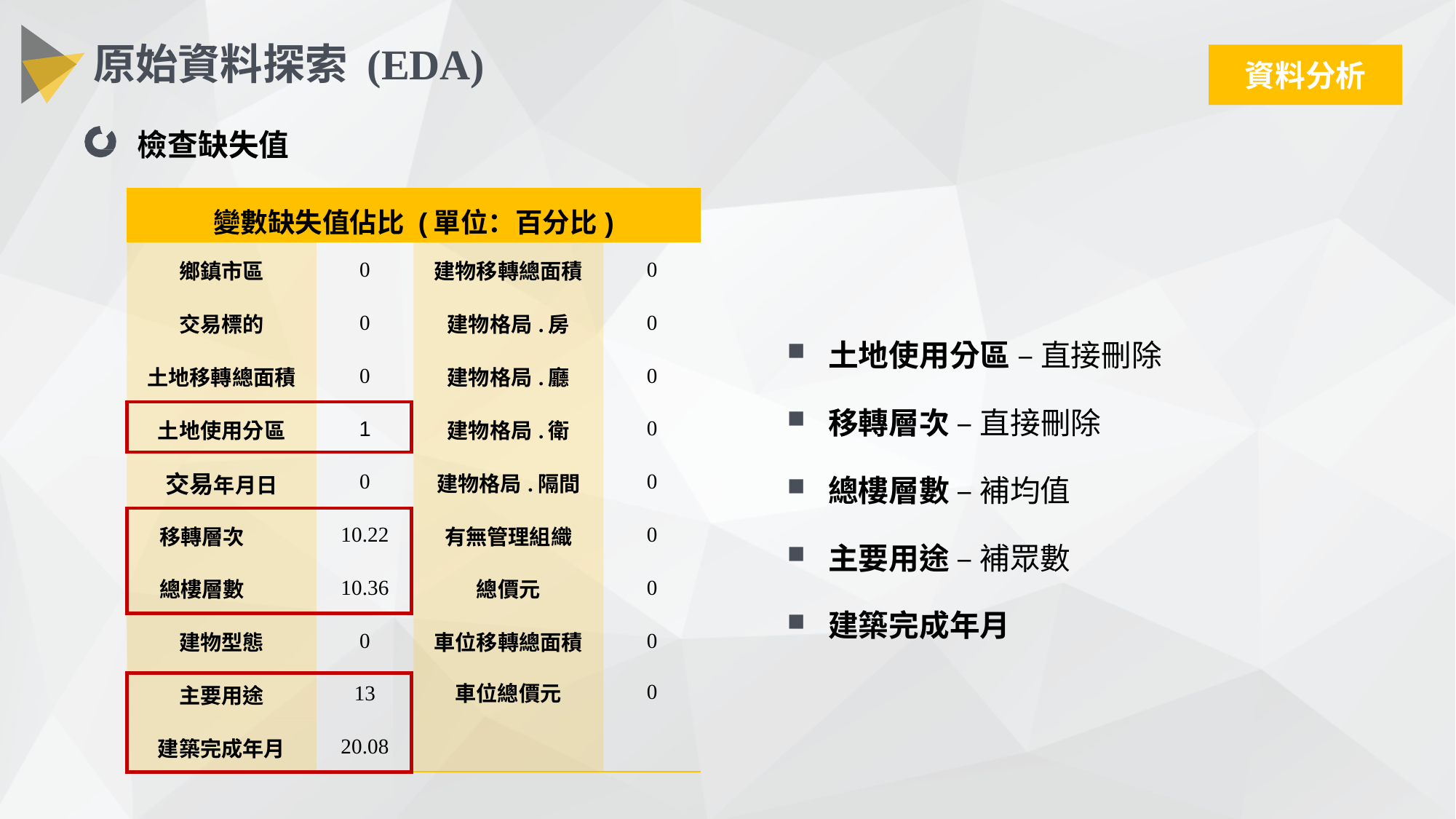

原始資料探索 (EDA)
資料分析
檢查缺失值

| 變數缺失值佔比 (單位：百分比) |  |  |  |
| --- | --- | --- | --- |
| 鄉鎮市區 | 0 | 建物移轉總面積 | 0 |
| 交易標的 | 0 | 建物格局.房 | 0 |
| 土地移轉總面積 | 0 | 建物格局.廳 | 0 |
| 土地使用分區 | 1 | 建物格局.衛 | 0 |
| 交易年月日 | 0 | 建物格局.隔間 | 0 |
| 移轉層次 | 10.22 | 有無管理組織 | 0 |
| 總樓層數 | 10.36 | 總價元 | 0 |
| 建物型態 | 0 | 車位移轉總面積 | 0 |
| 主要用途 | 13 | 車位總價元 | 0 |
| 建築完成年月 | 20.08 |  |  |
土地使用分區 – 直接刪除
移轉層次 – 直接刪除
總樓層數 – 補均值
主要用途 – 補眾數
建築完成年月